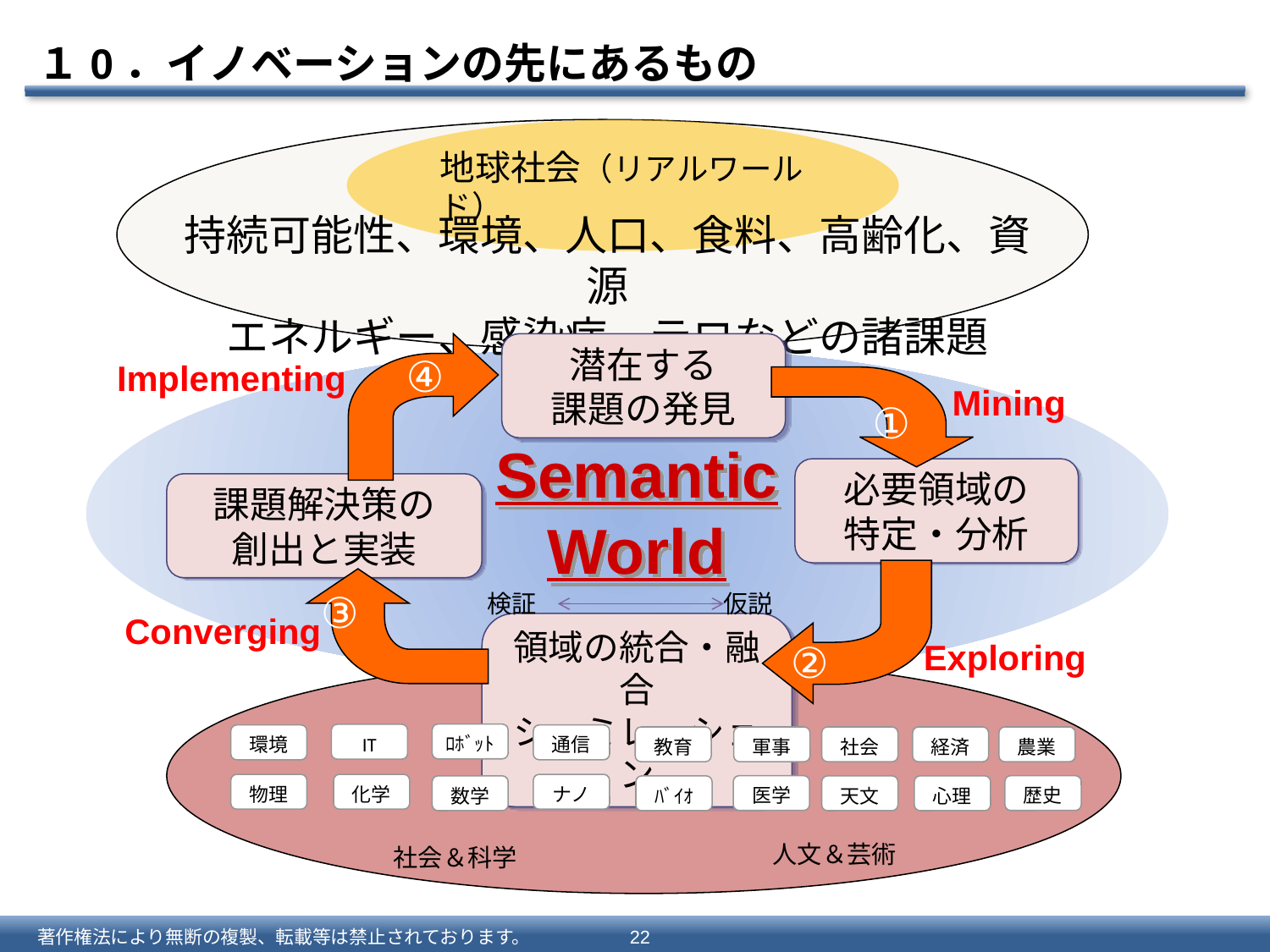

# １0．イノベーションの先にあるもの
地球社会（リアルワールド）

持続可能性、環境、人口、食料、高齢化、資源
エネルギー、感染症、テロなどの諸課題

潜在する
課題の発見
④
①
必要領域の
特定・分析
課題解決策の
創出と実装

③
領域の統合・融合
シュミレーション
②

Implementing
Mining
Semantic
World
検証
仮説
Converging
Exploring

ﾛﾎﾞｯﾄ
IT
環境
通信
教育
軍事
社会
経済
農業
物理
化学
ナノ
医学
歴史
数学
ﾊﾞｲｵ
天文
心理
人文＆芸術
社会＆科学